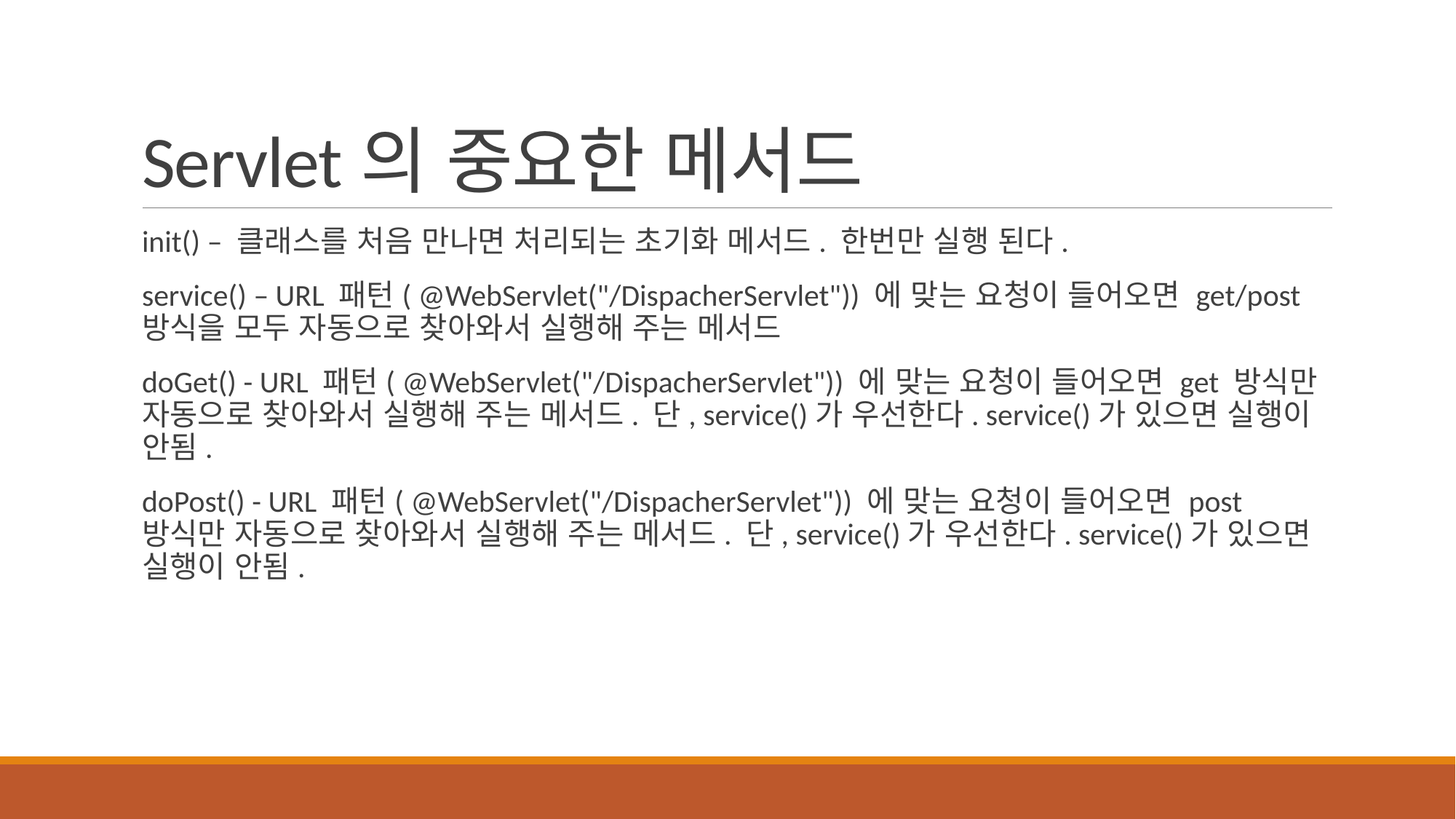

# Servlet의 중요한 메서드
init() – 클래스를 처음 만나면 처리되는 초기화 메서드. 한번만 실행 된다.
service() – URL 패턴( @WebServlet("/DispacherServlet")) 에 맞는 요청이 들어오면 get/post 방식을 모두 자동으로 찾아와서 실행해 주는 메서드
doGet() - URL 패턴( @WebServlet("/DispacherServlet")) 에 맞는 요청이 들어오면 get 방식만 자동으로 찾아와서 실행해 주는 메서드. 단, service()가 우선한다. service()가 있으면 실행이 안됨.
doPost() - URL 패턴( @WebServlet("/DispacherServlet")) 에 맞는 요청이 들어오면 post 방식만 자동으로 찾아와서 실행해 주는 메서드. 단, service()가 우선한다. service()가 있으면 실행이 안됨.